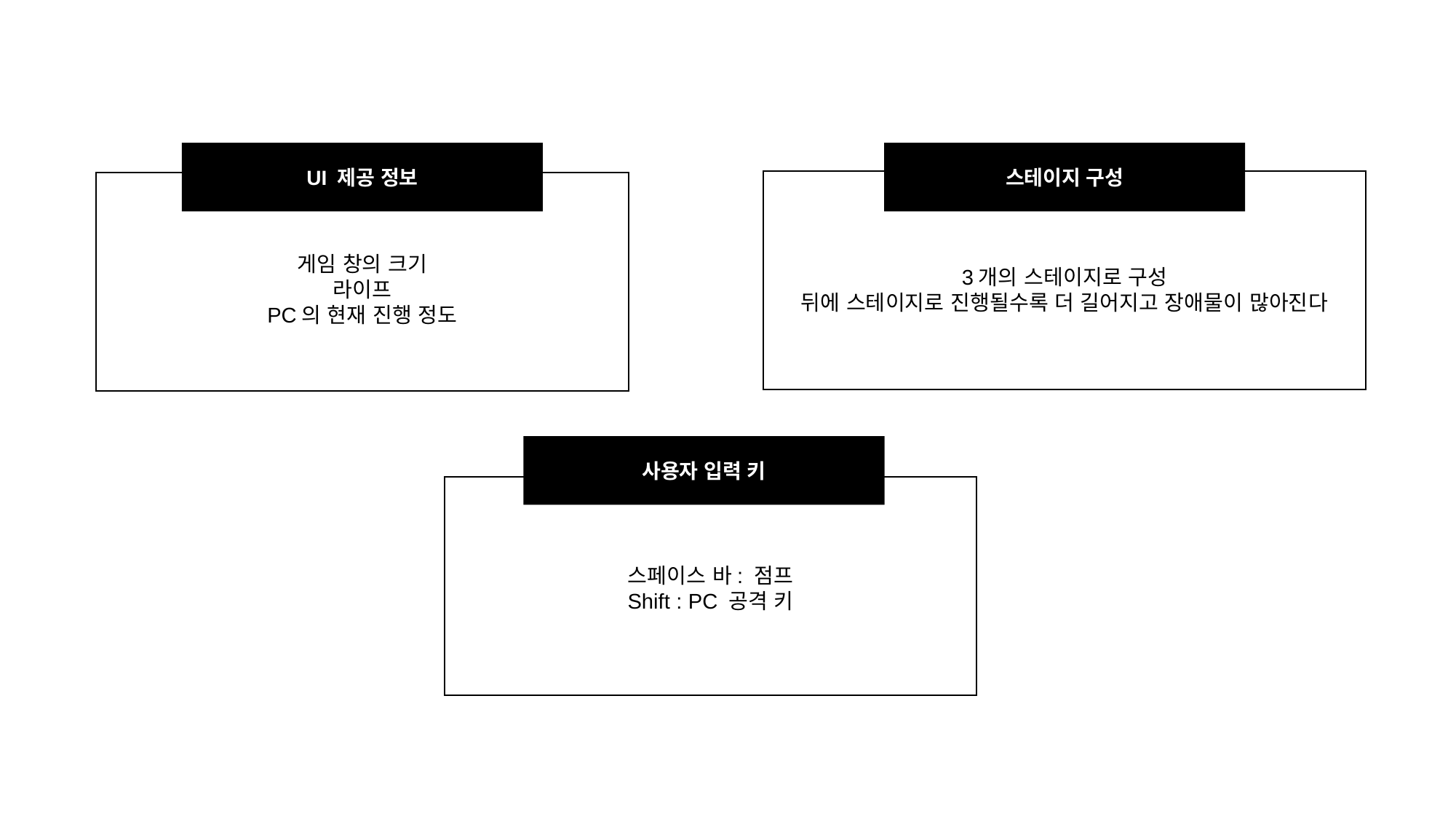

UI 제공 정보

게임 창의 크기
라이프
PC의 현재 진행 정도
스테이지 구성

3개의 스테이지로 구성
뒤에 스테이지로 진행될수록 더 길어지고 장애물이 많아진다
사용자 입력 키

스페이스 바: 점프
Shift : PC 공격 키